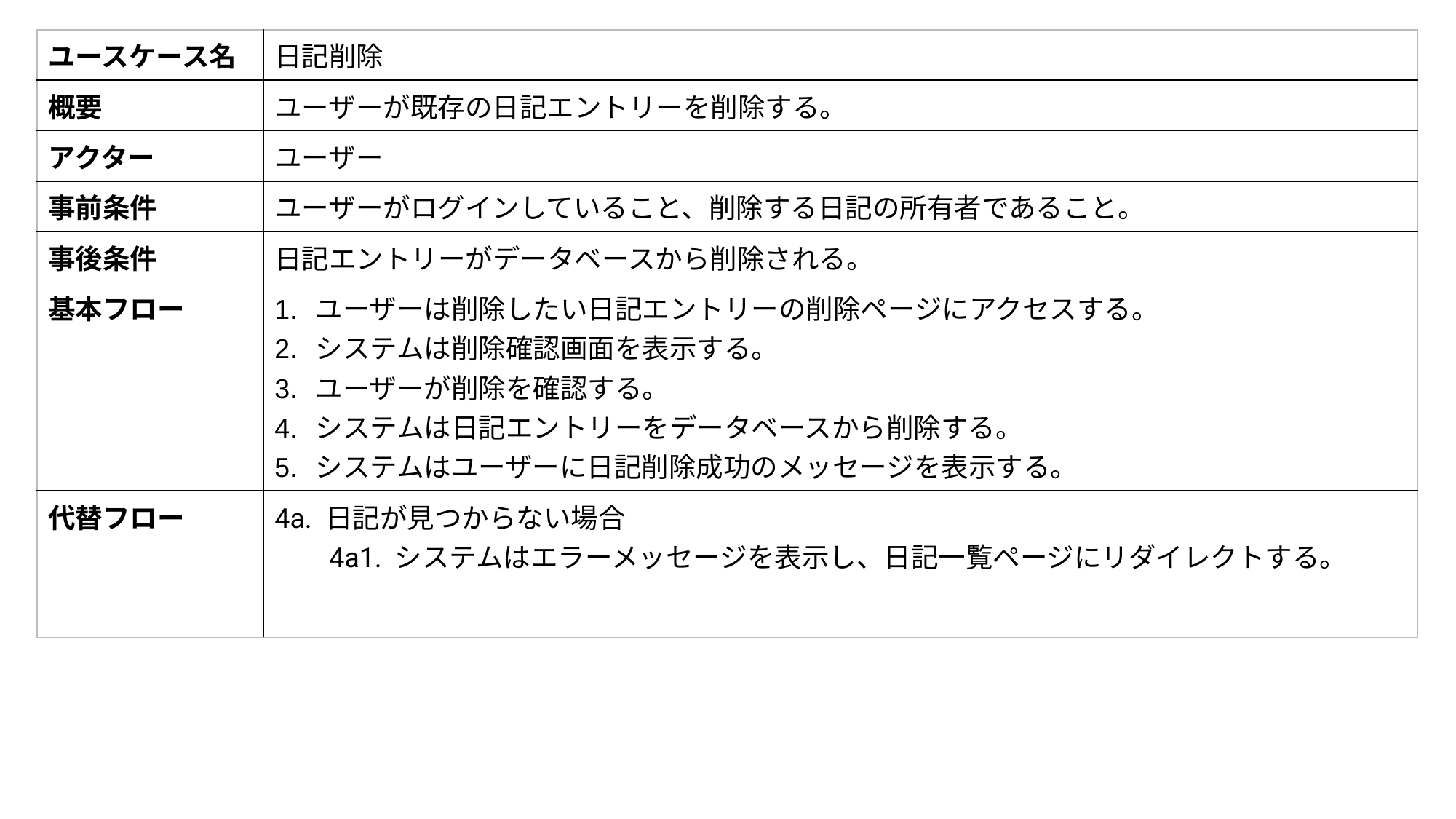

| ユースケース名 | 日記削除 |
| --- | --- |
| 概要 | ユーザーが既存の日記エントリーを削除する。 |
| アクター | ユーザー |
| 事前条件 | ユーザーがログインしていること、削除する日記の所有者であること。 |
| 事後条件 | 日記エントリーがデータベースから削除される。 |
| 基本フロー | ユーザーは削除したい日記エントリーの削除ページにアクセスする。 システムは削除確認画面を表示する。 ユーザーが削除を確認する。 システムは日記エントリーをデータベースから削除する。 システムはユーザーに日記削除成功のメッセージを表示する。 |
| 代替フロー | 4a. 日記が見つからない場合 4a1. システムはエラーメッセージを表示し、日記一覧ページにリダイレクトする。 |